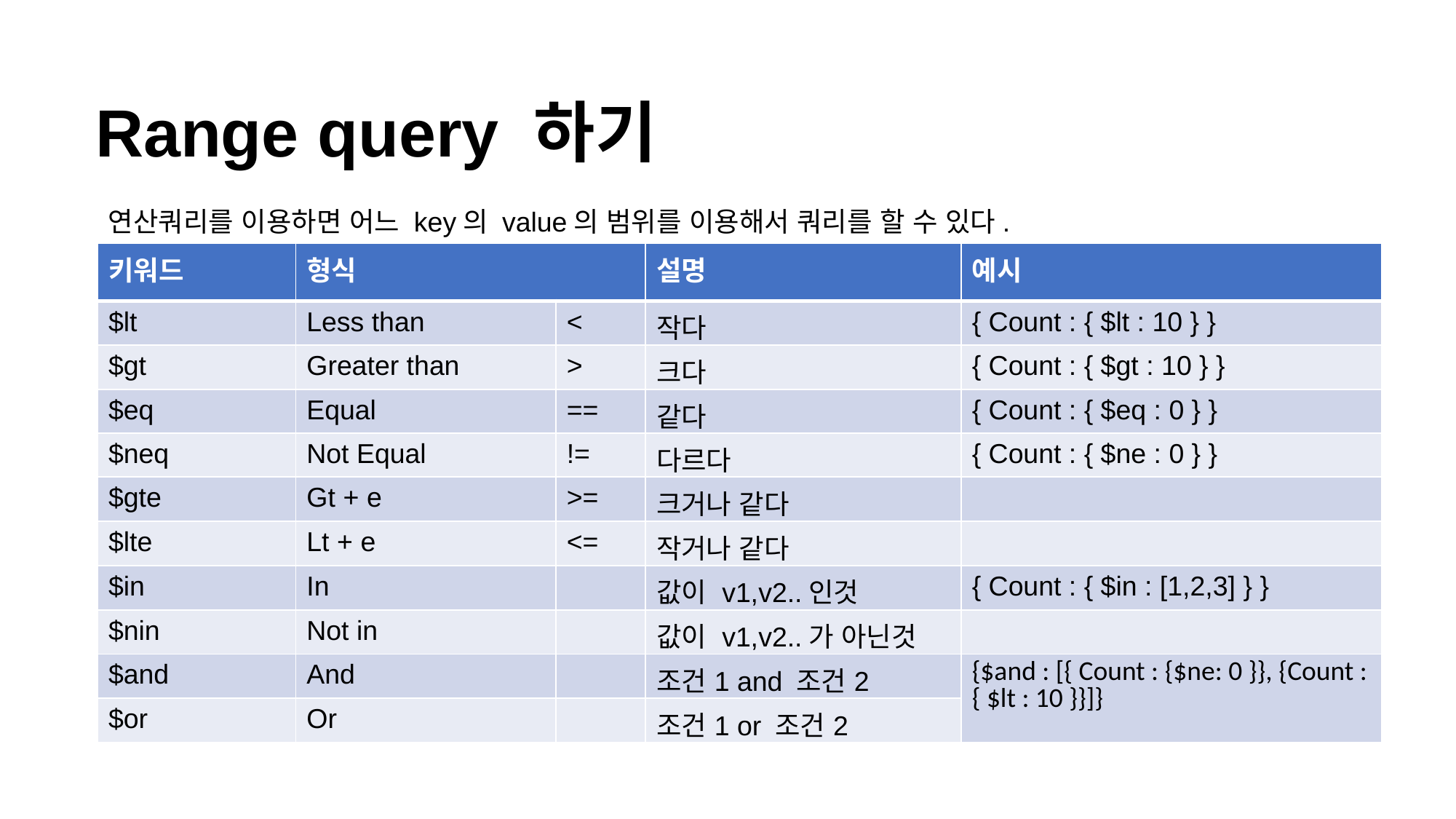

# Range query 하기
연산쿼리를 이용하면 어느 key의 value의 범위를 이용해서 쿼리를 할 수 있다.
| 키워드 | 형식 |  | 설명 | 예시 |
| --- | --- | --- | --- | --- |
| $lt | Less than | < | 작다 | { Count : { $lt : 10 } } |
| $gt | Greater than | > | 크다 | { Count : { $gt : 10 } } |
| $eq | Equal | == | 같다 | { Count : { $eq : 0 } } |
| $neq | Not Equal | != | 다르다 | { Count : { $ne : 0 } } |
| $gte | Gt + e | >= | 크거나 같다 |  |
| $lte | Lt + e | <= | 작거나 같다 |  |
| $in | In |  | 값이 v1,v2..인것 | { Count : { $in : [1,2,3] } } |
| $nin | Not in |  | 값이 v1,v2..가 아닌것 |  |
| $and | And |  | 조건1 and 조건2 | {$and : [{ Count : {$ne: 0 }}, {Count : { $lt : 10 }}]} |
| $or | Or |  | 조건1 or 조건2 |  |